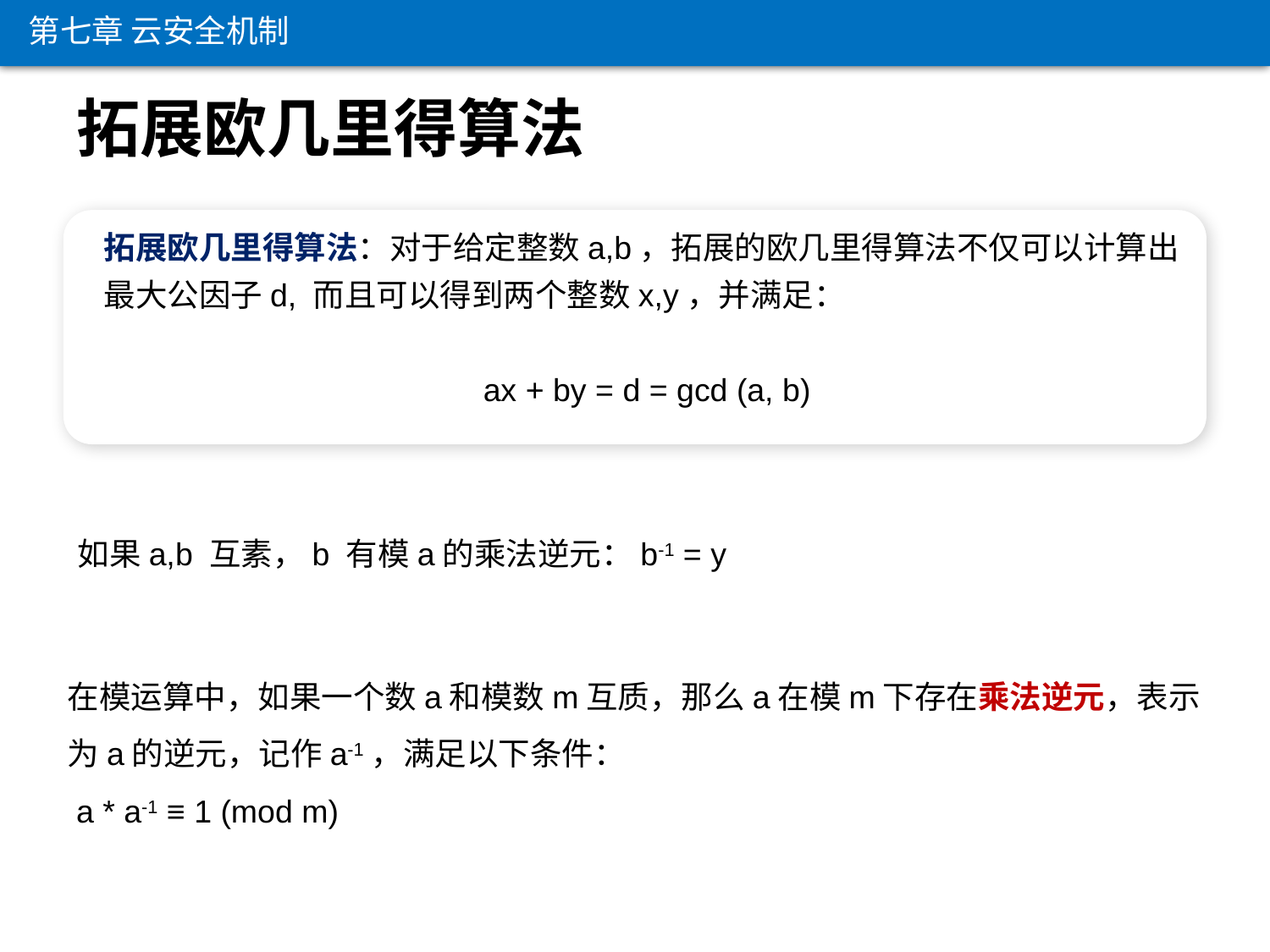

第七章 云安全机制
# 拓展欧几里得算法

拓展欧几里得算法：对于给定整数a,b，拓展的欧几里得算法不仅可以计算出最大公因子d, 而且可以得到两个整数x,y，并满足：

ax + by = d = gcd (a, b)
如果a,b 互素，b 有模a的乘法逆元：b-1 = y
在模运算中，如果一个数a和模数m互质，那么a在模m下存在乘法逆元，表示为a的逆元，记作a-1，满足以下条件：
 a * a-1 ≡ 1 (mod m)

15